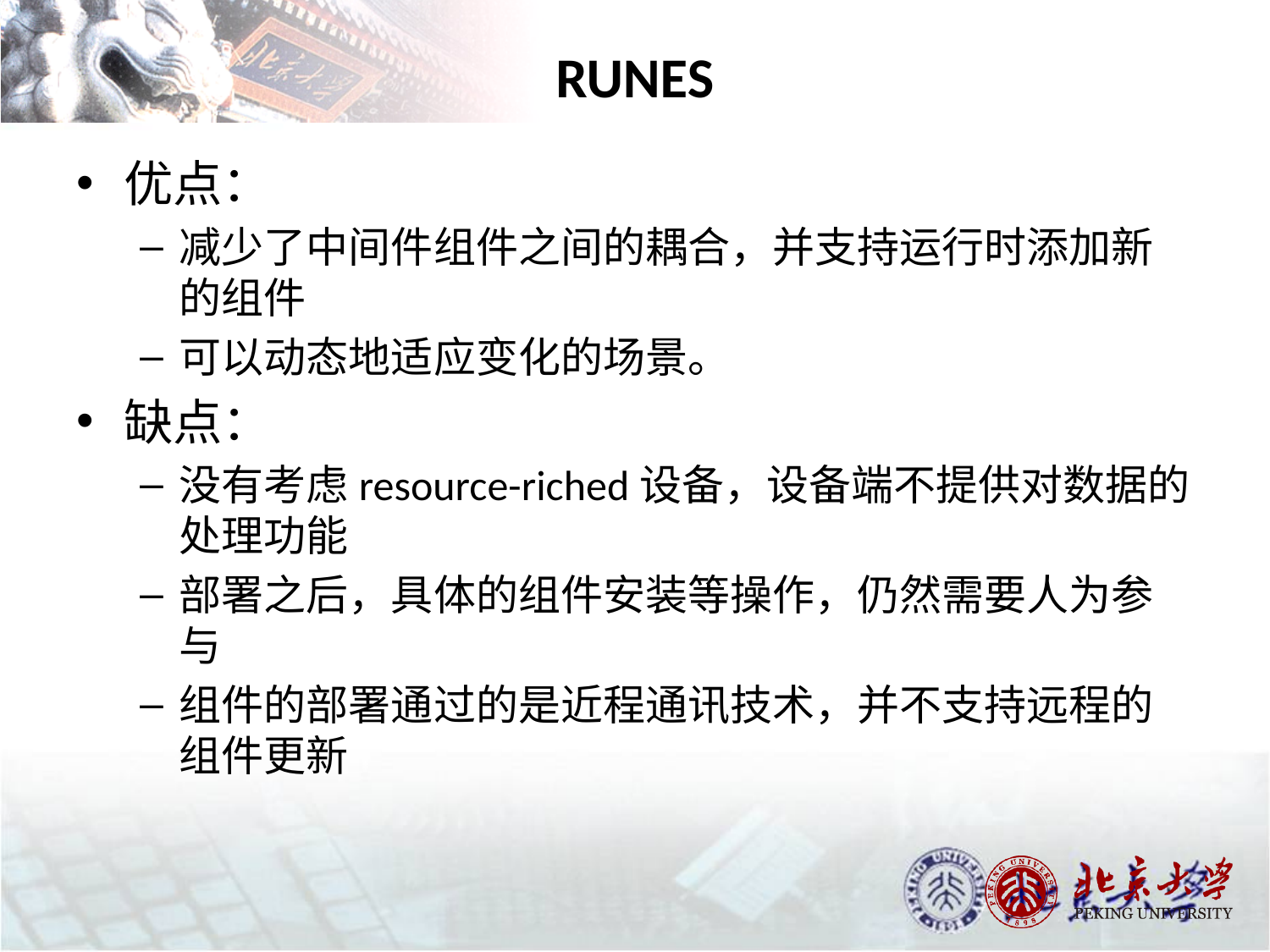

# RUNES
优点：
减少了中间件组件之间的耦合，并支持运行时添加新的组件
可以动态地适应变化的场景。
缺点：
没有考虑resource-riched设备，设备端不提供对数据的处理功能
部署之后，具体的组件安装等操作，仍然需要人为参与
组件的部署通过的是近程通讯技术，并不支持远程的组件更新